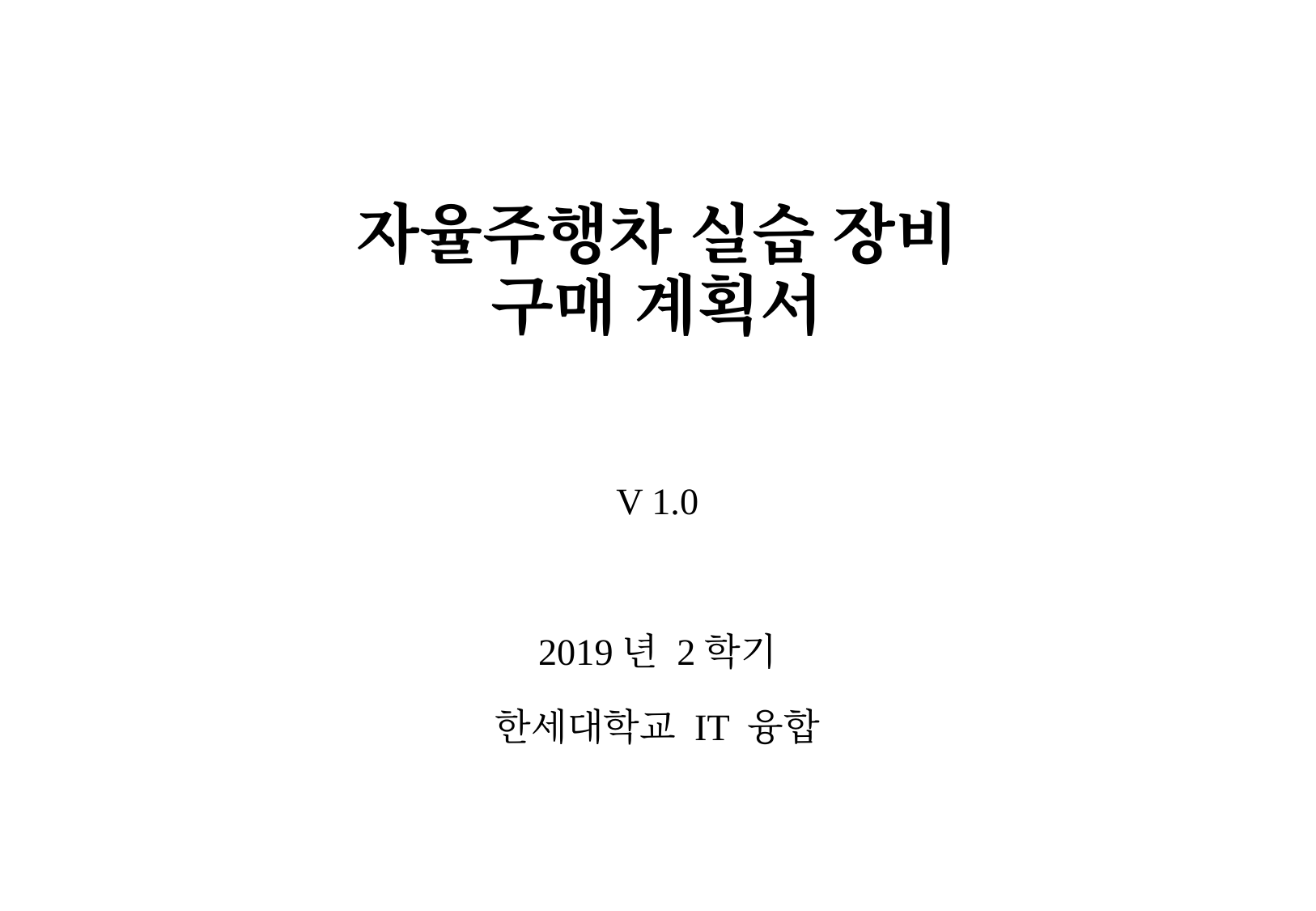

# 자율주행차 실습 장비 구매 계획서
V 1.0

2019년 2학기
한세대학교 IT 융합